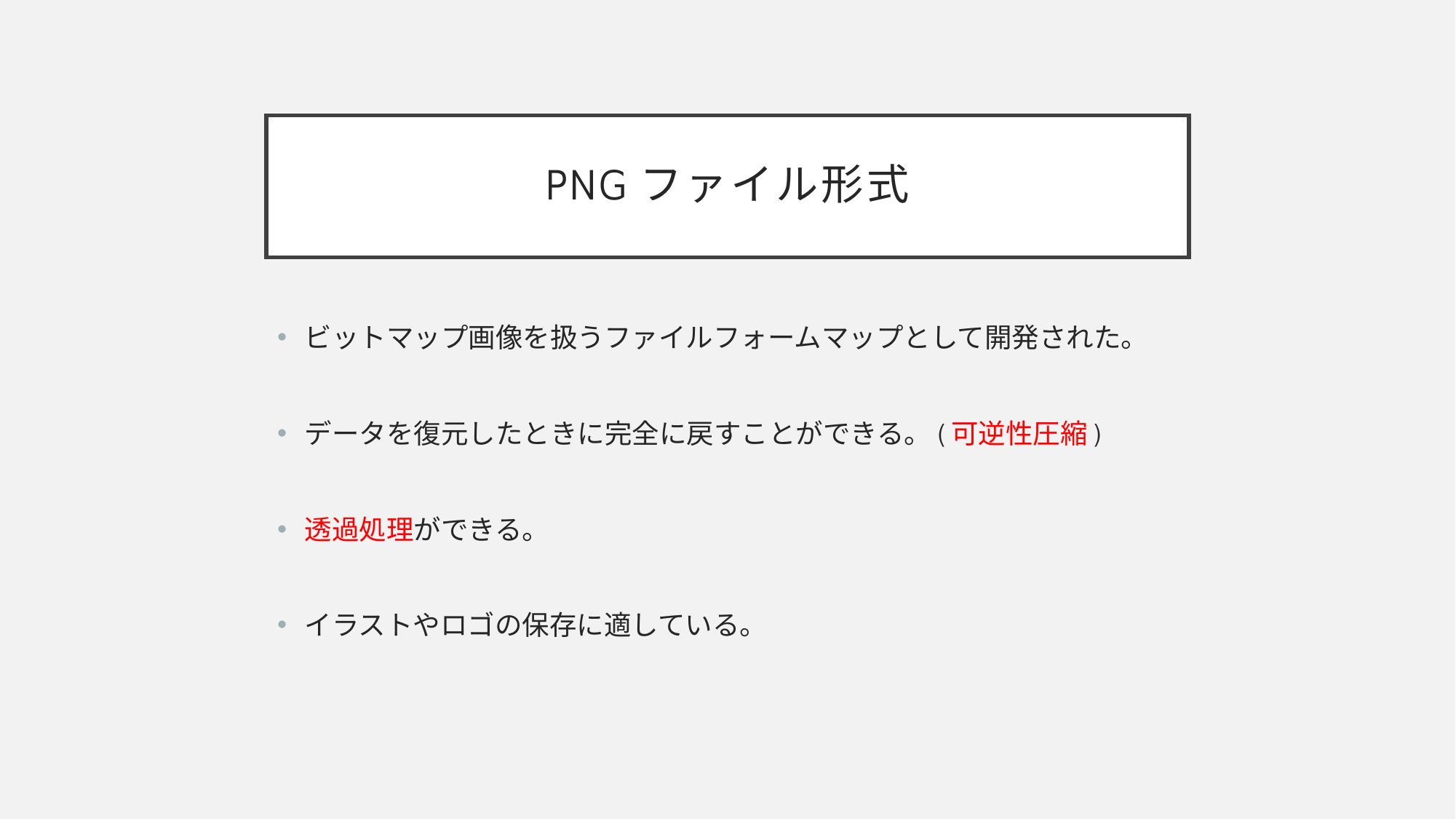

# PNGファイル形式
ビットマップ画像を扱うファイルフォームマップとして開発された。

データを復元したときに完全に戻すことができる。(可逆性圧縮)

透過処理ができる。

イラストやロゴの保存に適している。